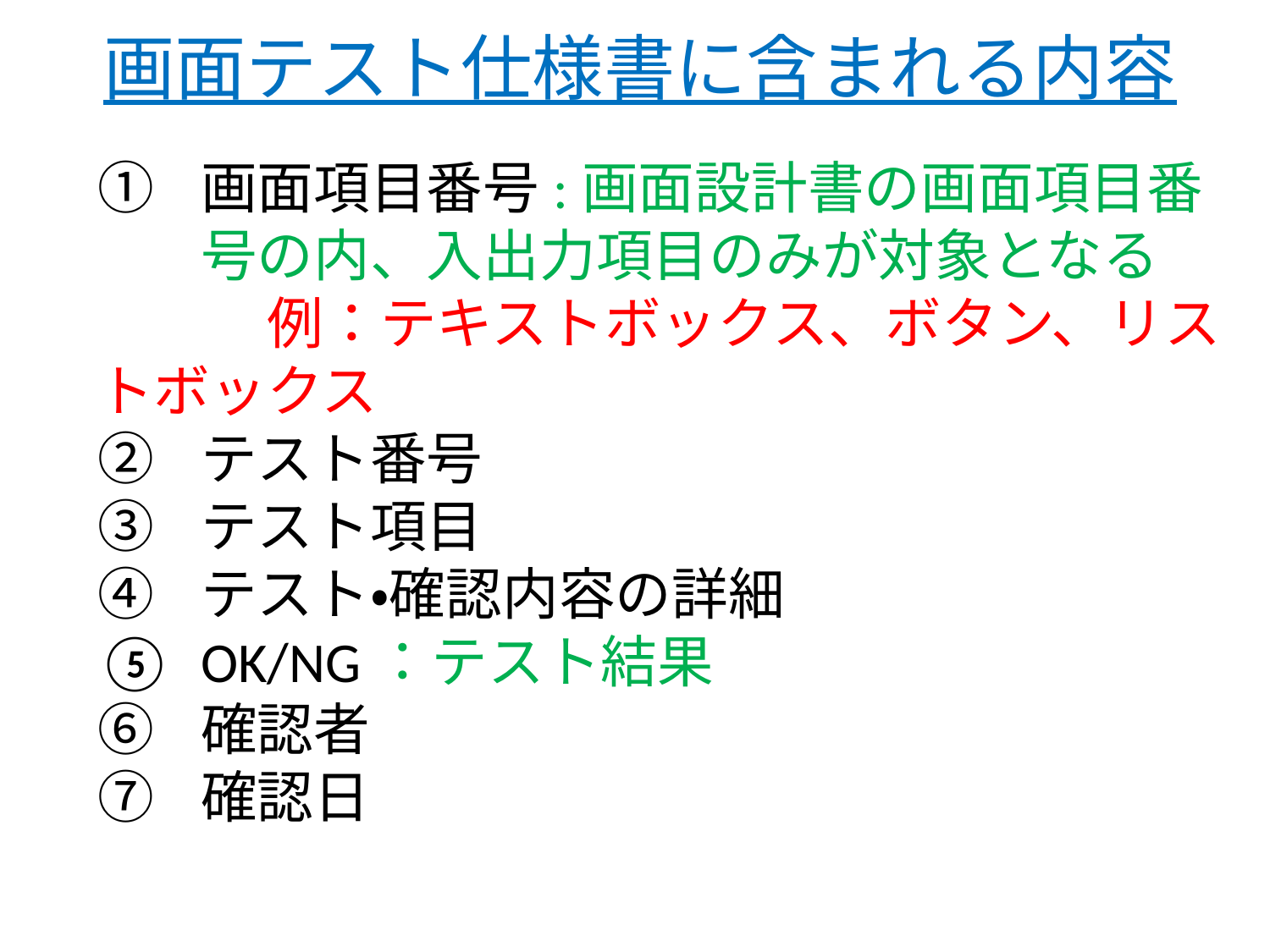

# 画面テスト仕様書に含まれる内容
画面項目番号:画面設計書の画面項目番号の内、入出力項目のみが対象となる
　　　例：テキストボックス、ボタン、リストボックス
テスト番号
テスト項目
テスト・確認内容の詳細
OK/NG：テスト結果
確認者
確認日